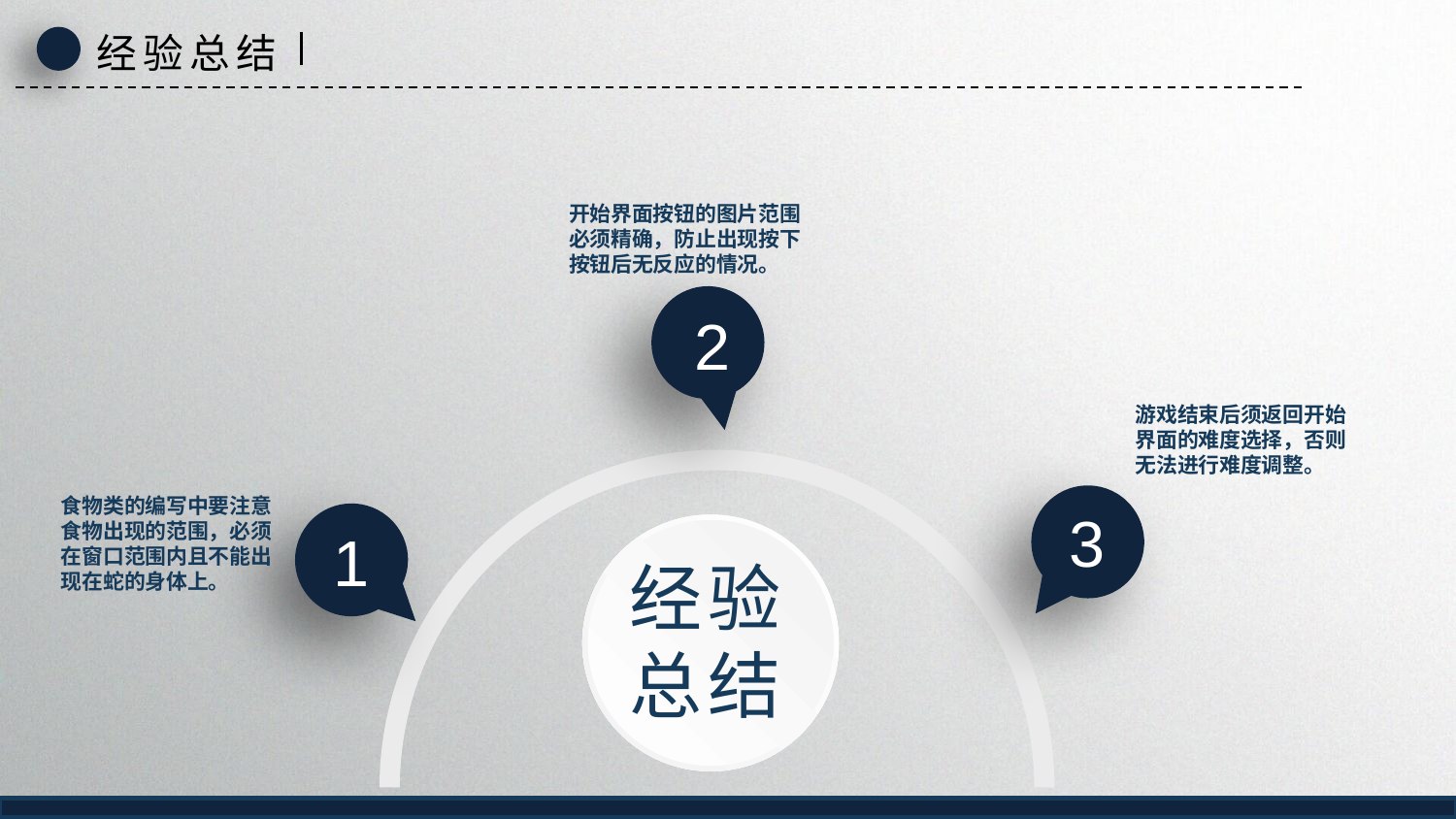

经验总结

开始界面按钮的图片范围必须精确，防止出现按下按钮后无反应的情况。

2
游戏结束后须返回开始界面的难度选择，否则无法进行难度调整。

食物类的编写中要注意食物出现的范围，必须在窗口范围内且不能出现在蛇的身体上。
3

1

经验总结